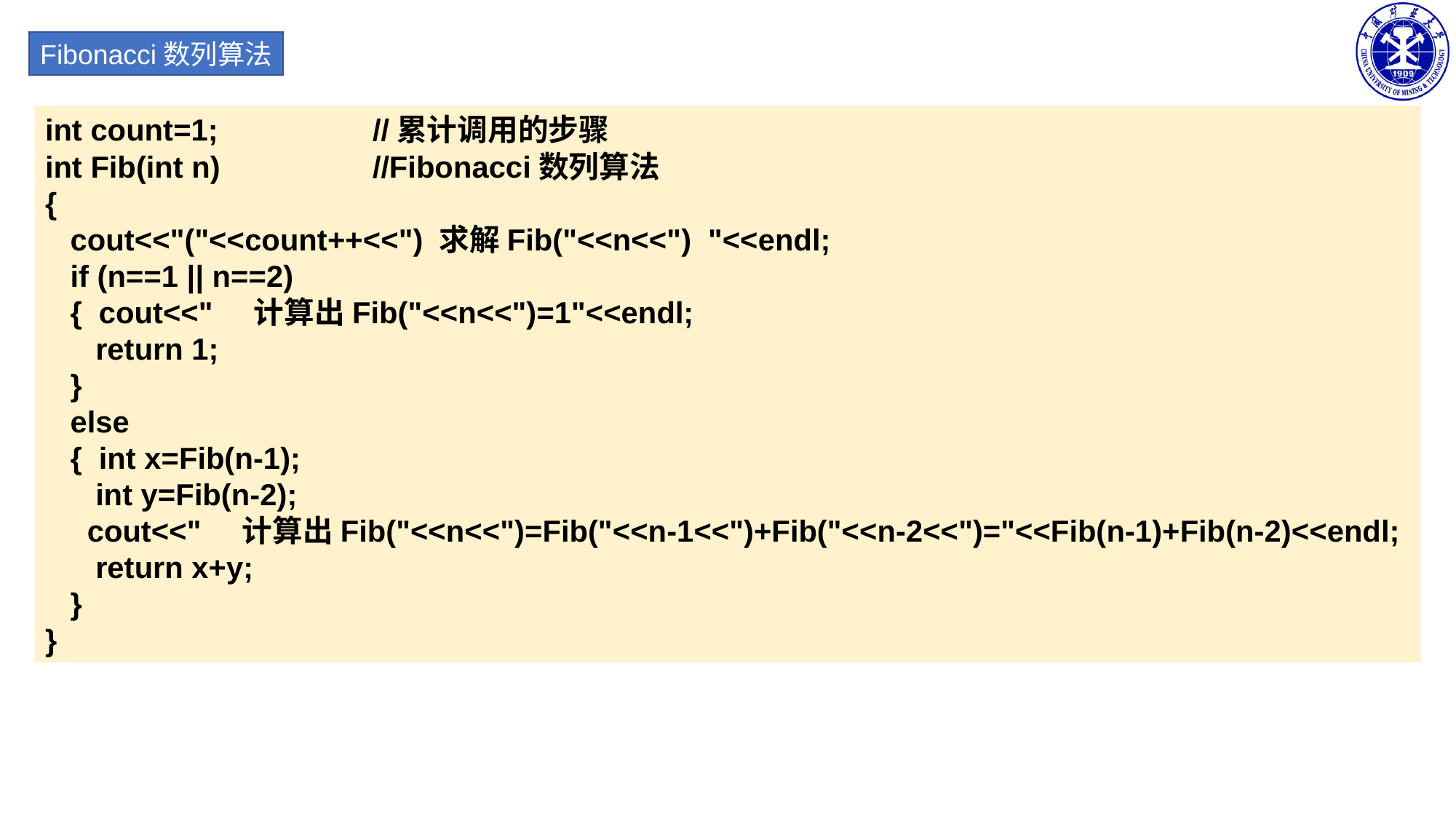

Fibonacci数列算法
int count=1;		//累计调用的步骤
int Fib(int n)		//Fibonacci数列算法
{
   cout<<"("<<count++<<") 求解Fib("<<n<<")  "<<endl;
   if (n==1 || n==2)
   {  cout<<"    计算出Fib("<<n<<")=1"<<endl;
      return 1;
   }
   else
   {  int x=Fib(n-1);
      int y=Fib(n-2);
     cout<<"    计算出Fib("<<n<<")=Fib("<<n-1<<")+Fib("<<n-2<<")="<<Fib(n-1)+Fib(n-2)<<endl;
      return x+y;
   }
}